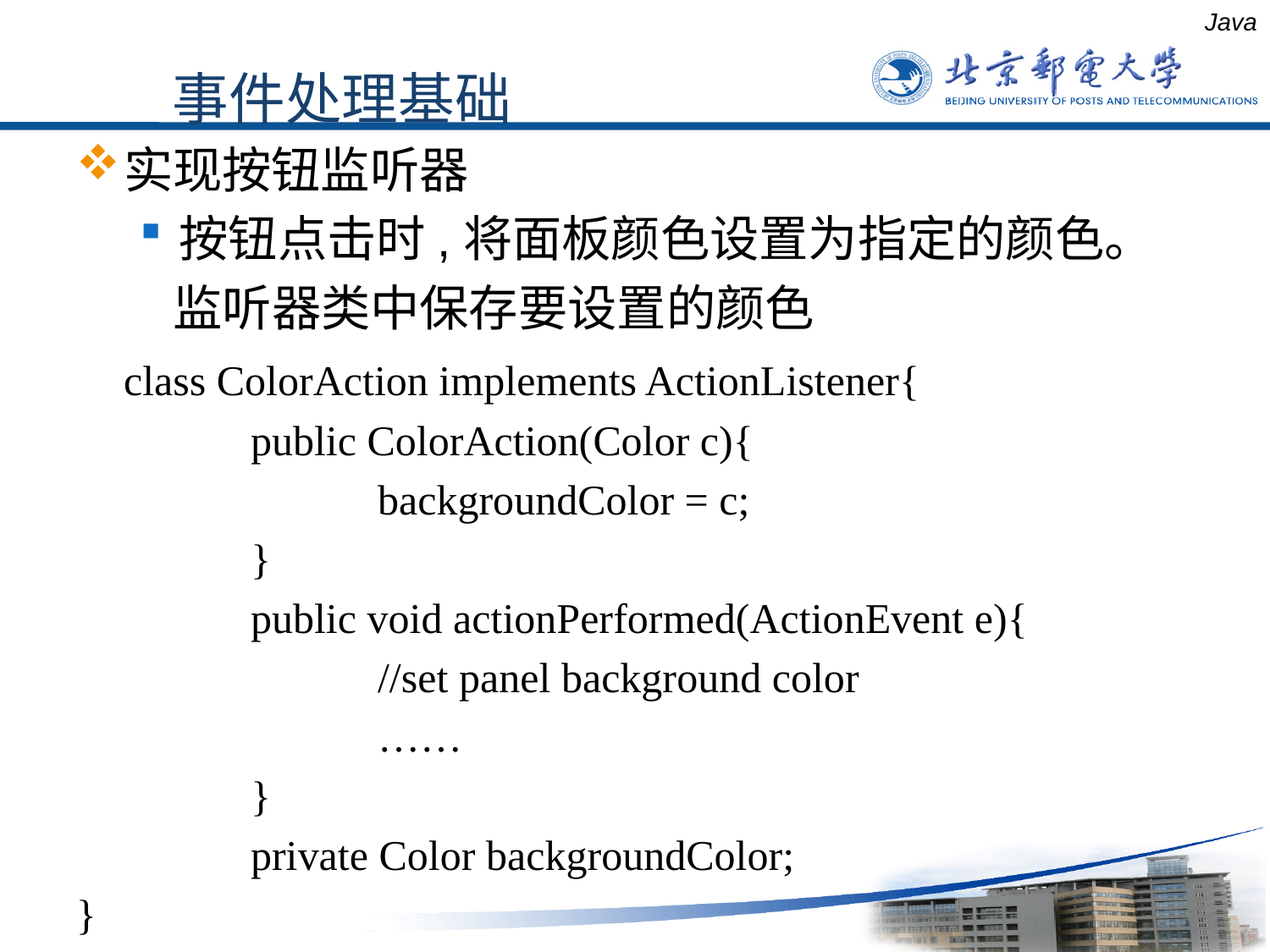

Java
事件处理基础
实现按钮监听器
按钮点击时,将面板颜色设置为指定的颜色。
  监听器类中保存要设置的颜色
	class ColorAction implements ActionListener{
  		public ColorAction(Color c){
			backgroundColor = c;
		}
		public void actionPerformed(ActionEvent e){
			//set panel background color
			……
		}
		private Color backgroundColor;
}